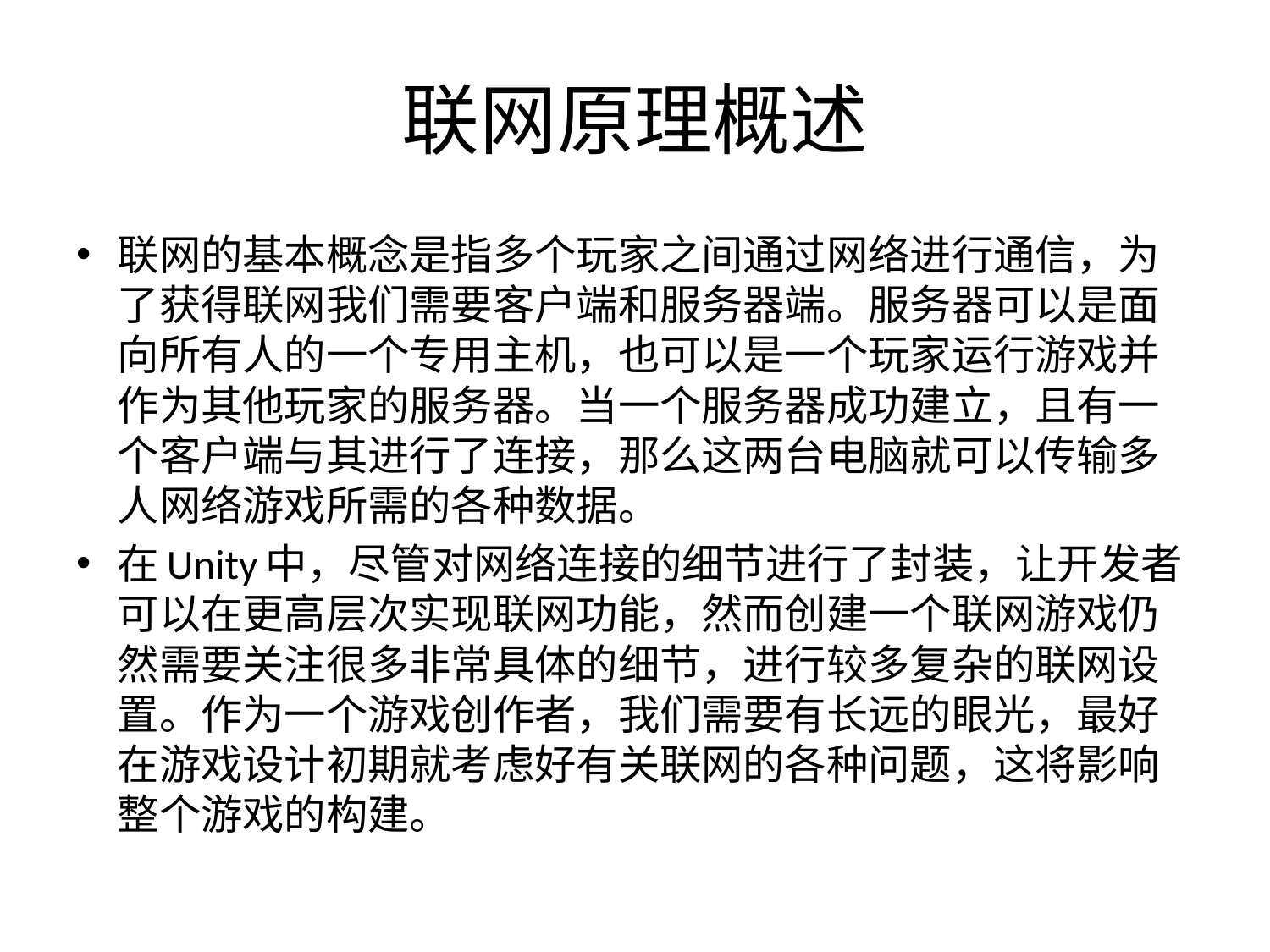

# 联网原理概述
联网的基本概念是指多个玩家之间通过网络进行通信，为了获得联网我们需要客户端和服务器端。服务器可以是面向所有人的一个专用主机，也可以是一个玩家运行游戏并作为其他玩家的服务器。当一个服务器成功建立，且有一个客户端与其进行了连接，那么这两台电脑就可以传输多人网络游戏所需的各种数据。
在Unity中，尽管对网络连接的细节进行了封装，让开发者可以在更高层次实现联网功能，然而创建一个联网游戏仍然需要关注很多非常具体的细节，进行较多复杂的联网设置。作为一个游戏创作者，我们需要有长远的眼光，最好在游戏设计初期就考虑好有关联网的各种问题，这将影响整个游戏的构建。